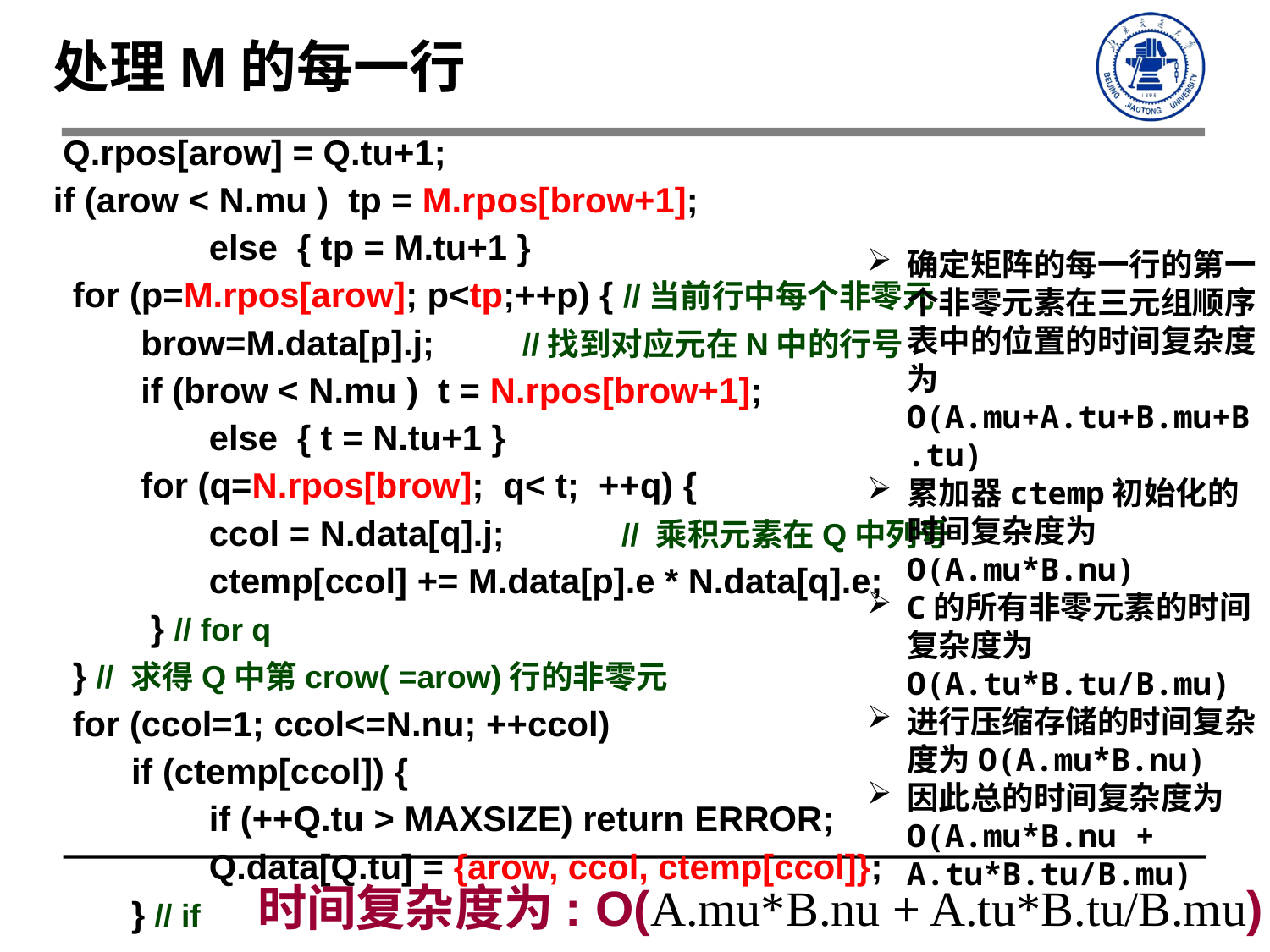

处理M的每一行
 Q.rpos[arow] = Q.tu+1;
if (arow < N.mu )  tp = M.rpos[brow+1];
                else  { tp = M.tu+1 }
  for (p=M.rpos[arow]; p<tp;++p) { //当前行中每个非零元
         brow=M.data[p].j;         //找到对应元在N中的行号
         if (brow < N.mu )  t = N.rpos[brow+1];
                else  { t = N.tu+1 }
         for (q=N.rpos[brow];  q< t;  ++q) {
                ccol = N.data[q].j;            // 乘积元素在Q中列号
                ctemp[ccol] += M.data[p].e * N.data[q].e;
          } // for q
  } // 求得Q中第crow( =arow)行的非零元
  for (ccol=1; ccol<=N.nu; ++ccol)
        if (ctemp[ccol]) {
                if (++Q.tu > MAXSIZE) return ERROR;
                Q.data[Q.tu] = {arow, ccol, ctemp[ccol]};
        } // if
确定矩阵的每一行的第一个非零元素在三元组顺序表中的位置的时间复杂度为O(A.mu+A.tu+B.mu+B.tu)
累加器ctemp初始化的时间复杂度为O(A.mu*B.nu)
C的所有非零元素的时间复杂度为O(A.tu*B.tu/B.mu)
进行压缩存储的时间复杂度为O(A.mu*B.nu)
因此总的时间复杂度为O(A.mu*B.nu + A.tu*B.tu/B.mu)
时间复杂度为: O(A.mu*B.nu + A.tu*B.tu/B.mu)